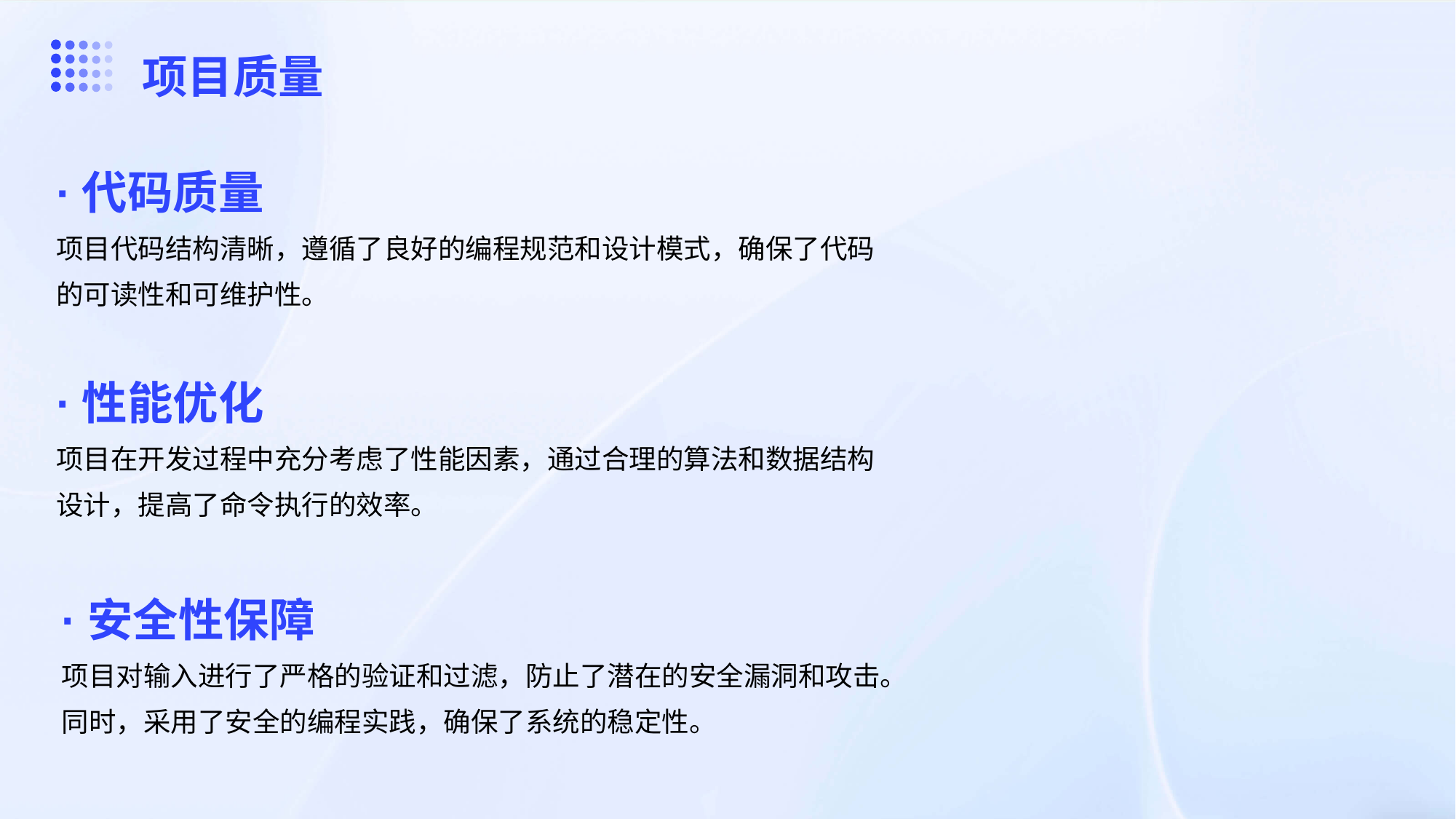

项目质量

·代码质量
项目代码结构清晰，遵循了良好的编程规范和设计模式，确保了代码的可读性和可维护性。
·性能优化
项目在开发过程中充分考虑了性能因素，通过合理的算法和数据结构设计，提高了命令执行的效率。
·安全性保障
项目对输入进行了严格的验证和过滤，防止了潜在的安全漏洞和攻击。同时，采用了安全的编程实践，确保了系统的稳定性。